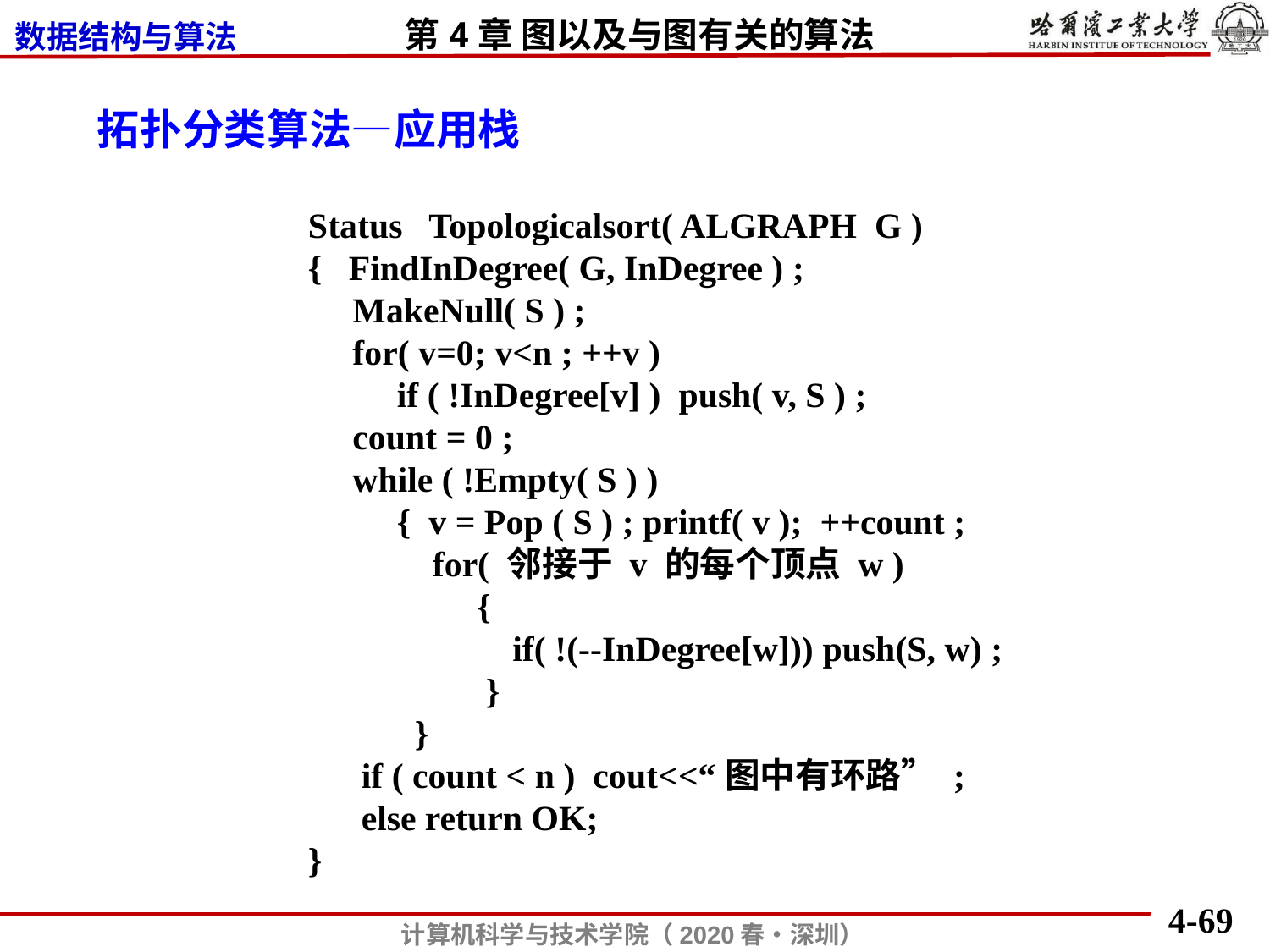

拓扑分类算法—应用栈
Status   Topologicalsort( ALGRAPH  G )
{   FindInDegree( G, InDegree ) ;
     MakeNull( S ) ;
     for( v=0; v<n ; ++v )
          if ( !InDegree[v] )  push( v, S ) ;
     count = 0 ;
     while ( !Empty( S ) )
          {  v = Pop ( S ) ; printf( v );  ++count ;
              for( 邻接于 v 的每个顶点 w )
                   {
                       if( !(--InDegree[w])) push(S, w) ;
                    }
            }
      if ( count < n )  cout<<“图中有环路” ;
      else return OK;
}